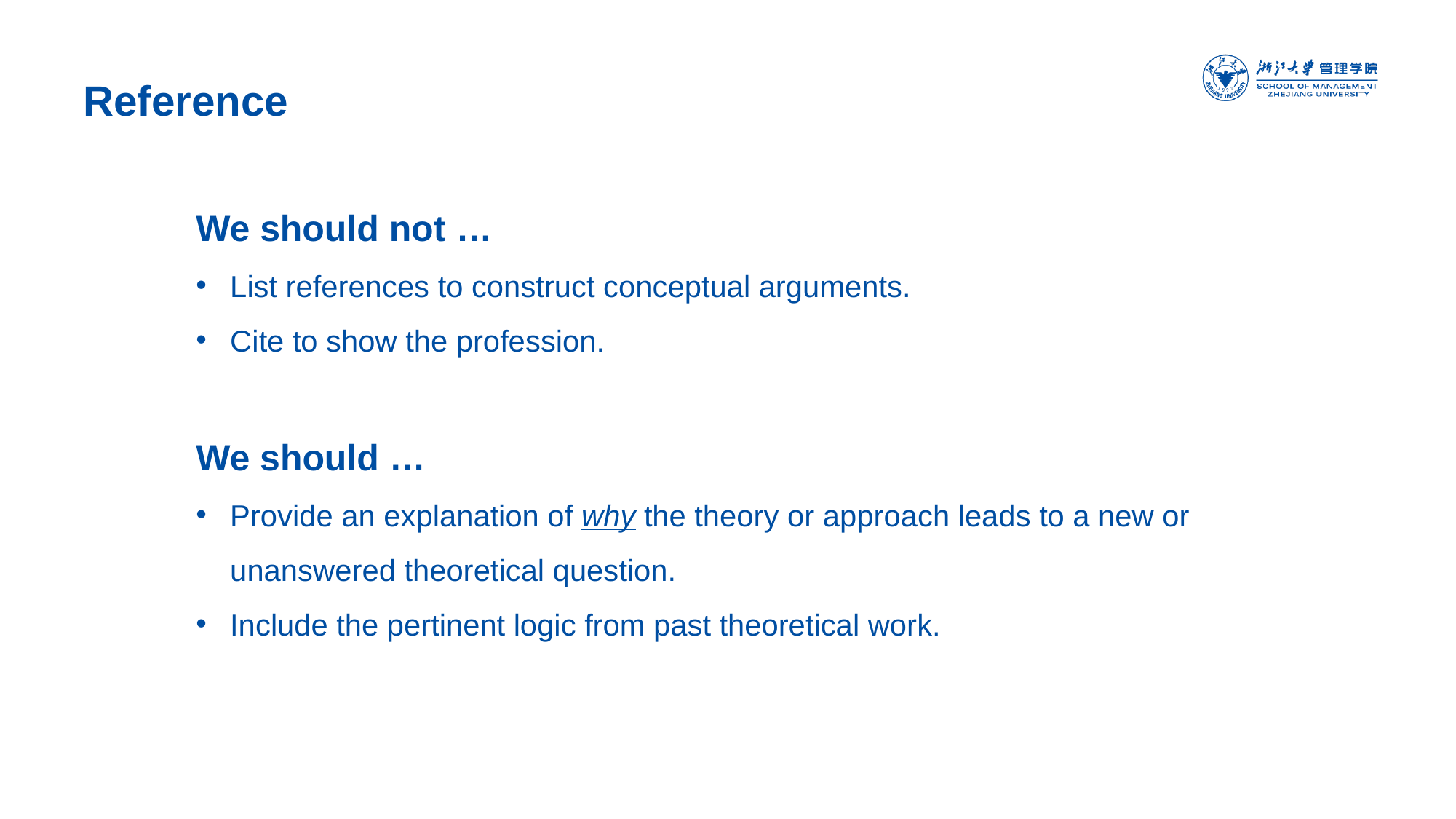

Reference
自由版式
内容
We should not …
List references to construct conceptual arguments.
Cite to show the profession.

We should …
Provide an explanation of why the theory or approach leads to a new or unanswered theoretical question.
Include the pertinent logic from past theoretical work.